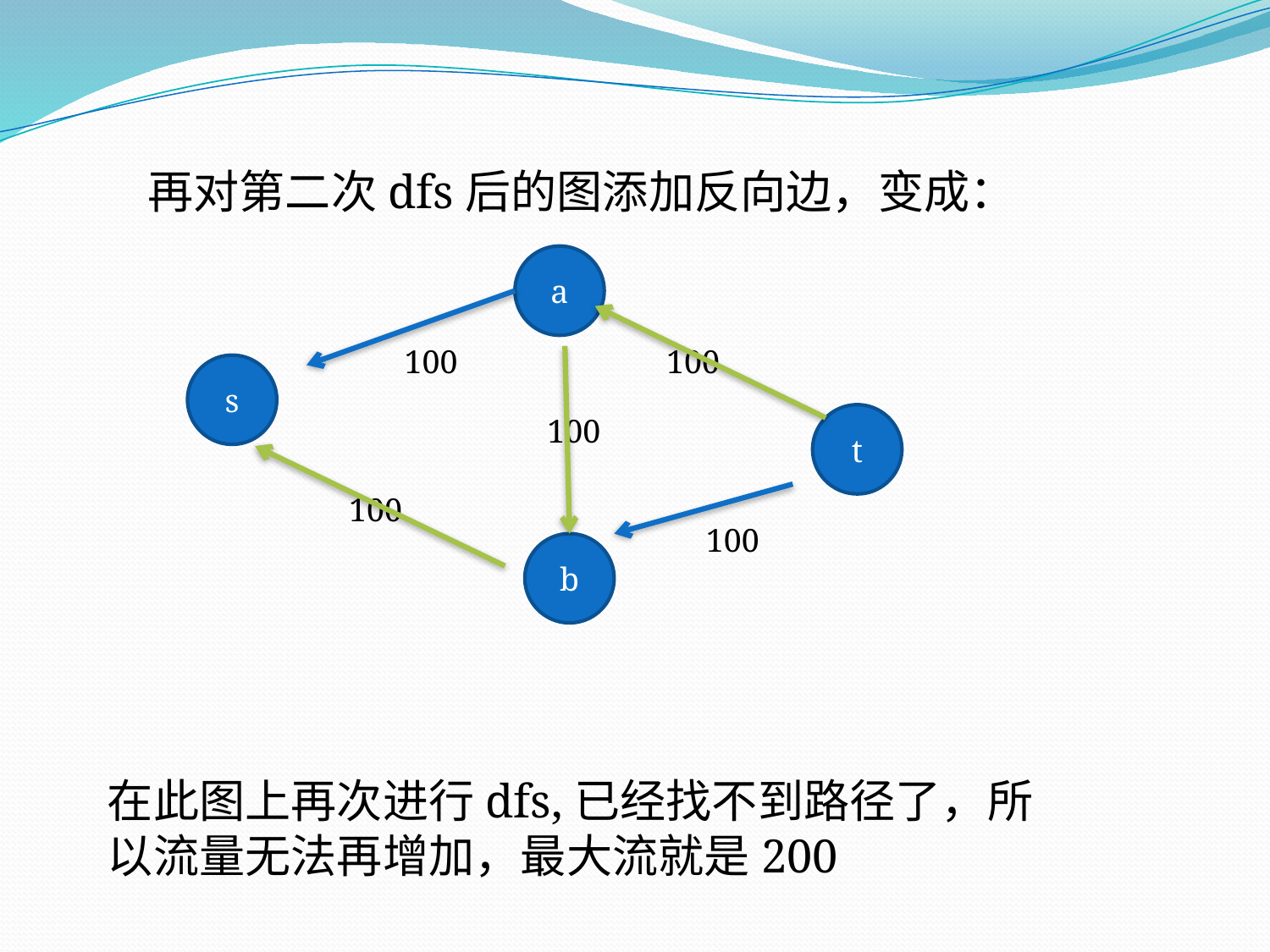

再对第二次dfs后的图添加反向边，变成：
a
100
100
s
100
t
100
100
b
在此图上再次进行dfs,已经找不到路径了，所以流量无法再增加，最大流就是200